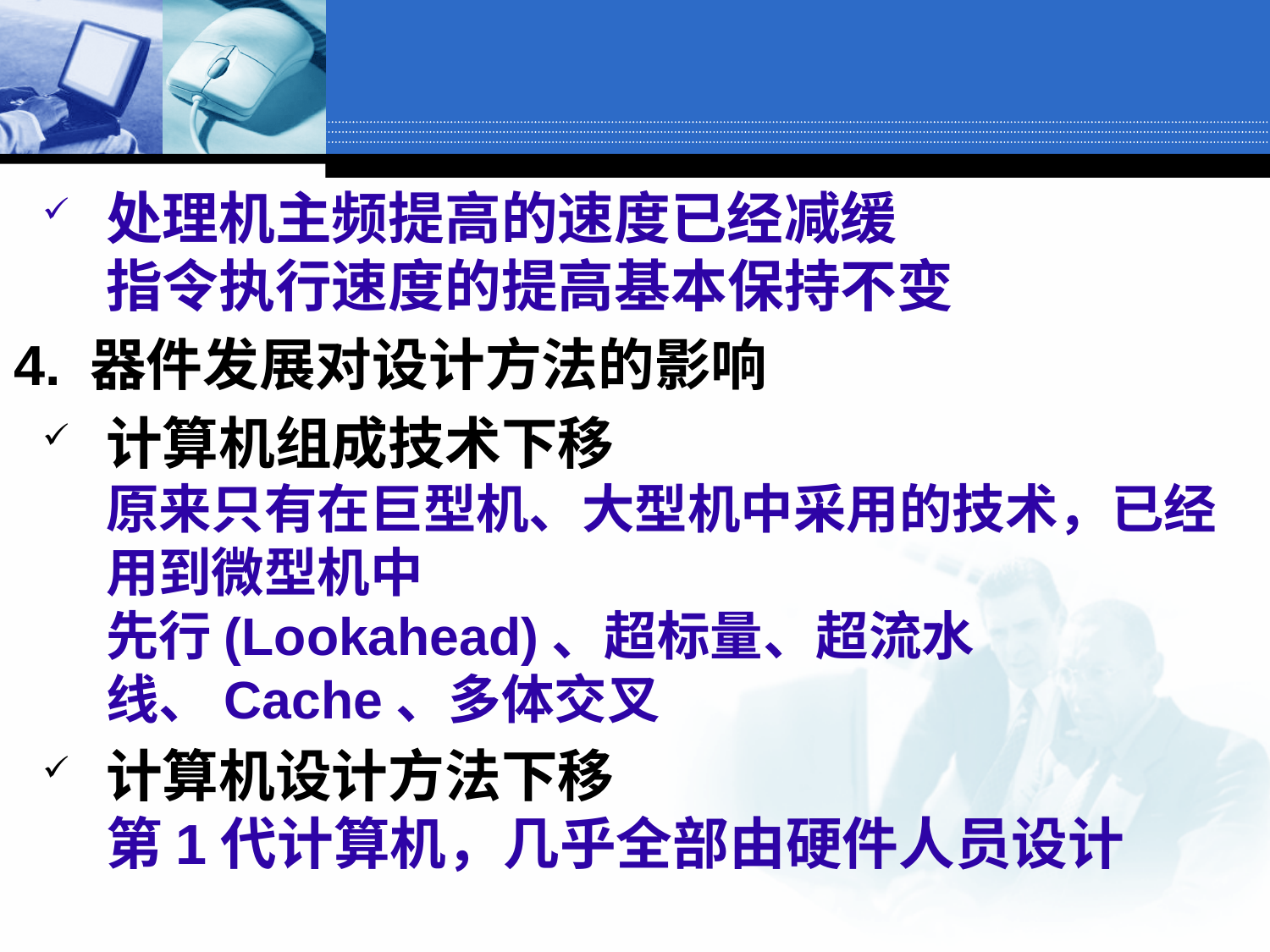

处理机主频提高的速度已经减缓
指令执行速度的提高基本保持不变
4. 器件发展对设计方法的影响
计算机组成技术下移
原来只有在巨型机、大型机中采用的技术，已经用到微型机中
先行(Lookahead)、超标量、超流水线、Cache、多体交叉
计算机设计方法下移
第1代计算机，几乎全部由硬件人员设计